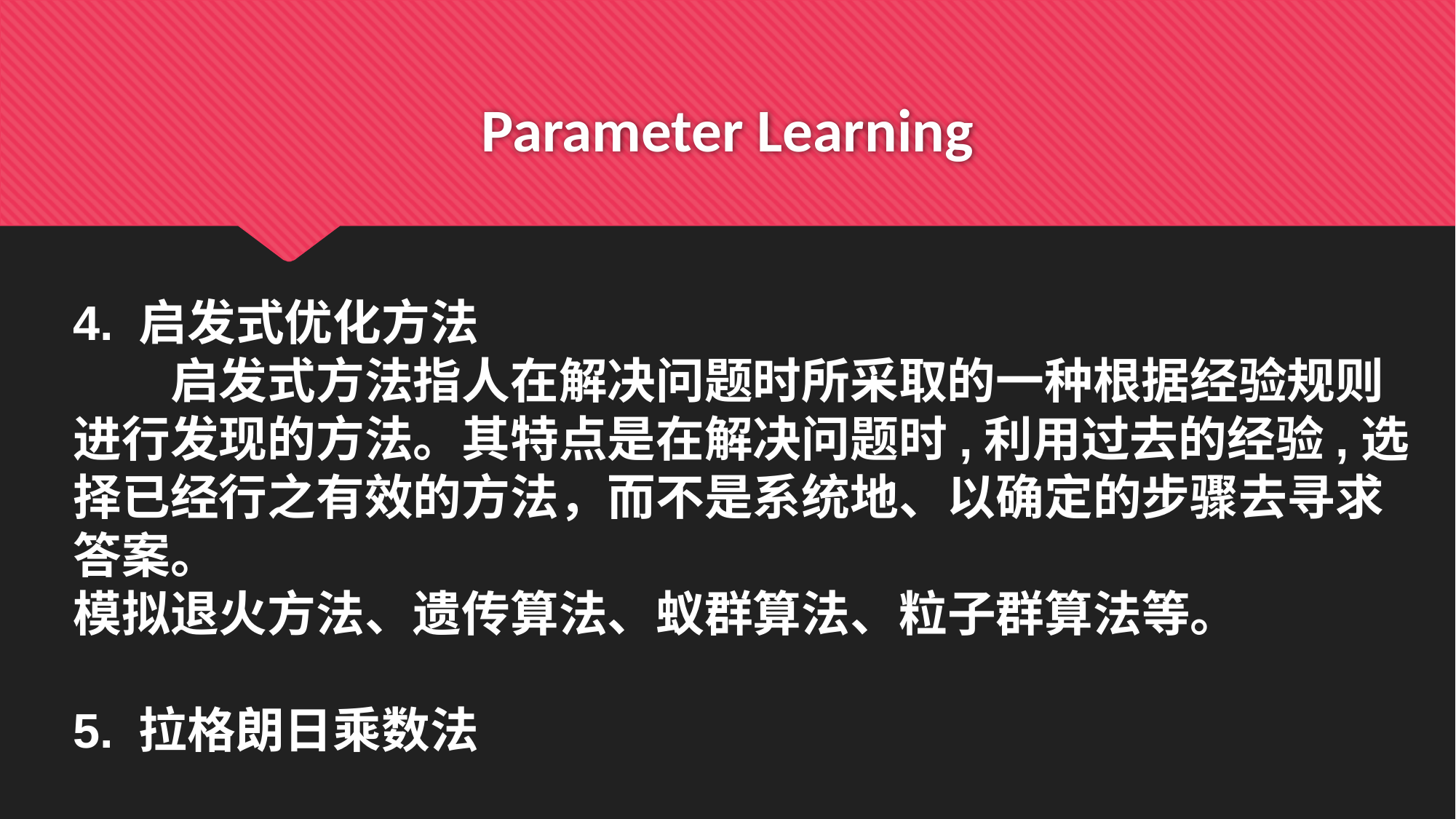

# Parameter Learning
4. 启发式优化方法
　　启发式方法指人在解决问题时所采取的一种根据经验规则进行发现的方法。其特点是在解决问题时,利用过去的经验,选择已经行之有效的方法，而不是系统地、以确定的步骤去寻求答案。
模拟退火方法、遗传算法、蚁群算法、粒子群算法等。

5. 拉格朗日乘数法